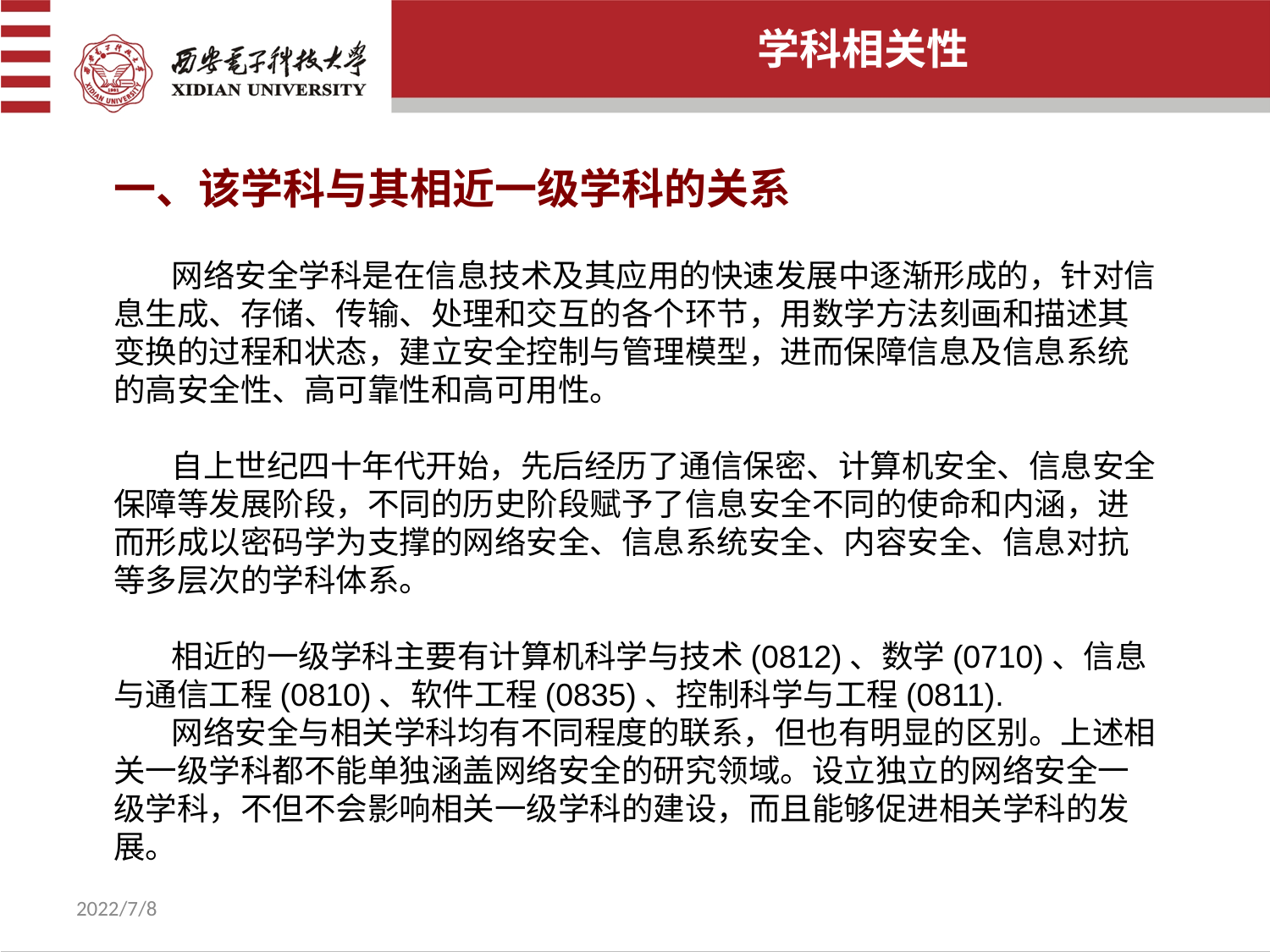

学科相关性
一、该学科与其相近一级学科的关系

       网络安全学科是在信息技术及其应用的快速发展中逐渐形成的，针对信息生成、存储、传输、处理和交互的各个环节，用数学方法刻画和描述其变换的过程和状态，建立安全控制与管理模型，进而保障信息及信息系统的高安全性、高可靠性和高可用性。

       自上世纪四十年代开始，先后经历了通信保密、计算机安全、信息安全保障等发展阶段，不同的历史阶段赋予了信息安全不同的使命和内涵，进而形成以密码学为支撑的网络安全、信息系统安全、内容安全、信息对抗等多层次的学科体系。

       相近的一级学科主要有计算机科学与技术(0812)、数学(0710)、信息与通信工程(0810)、软件工程(0835)、控制科学与工程(0811).
       网络安全与相关学科均有不同程度的联系，但也有明显的区别。上述相关一级学科都不能单独涵盖网络安全的研究领域。设立独立的网络安全一级学科，不但不会影响相关一级学科的建设，而且能够促进相关学科的发展。
2022/7/8